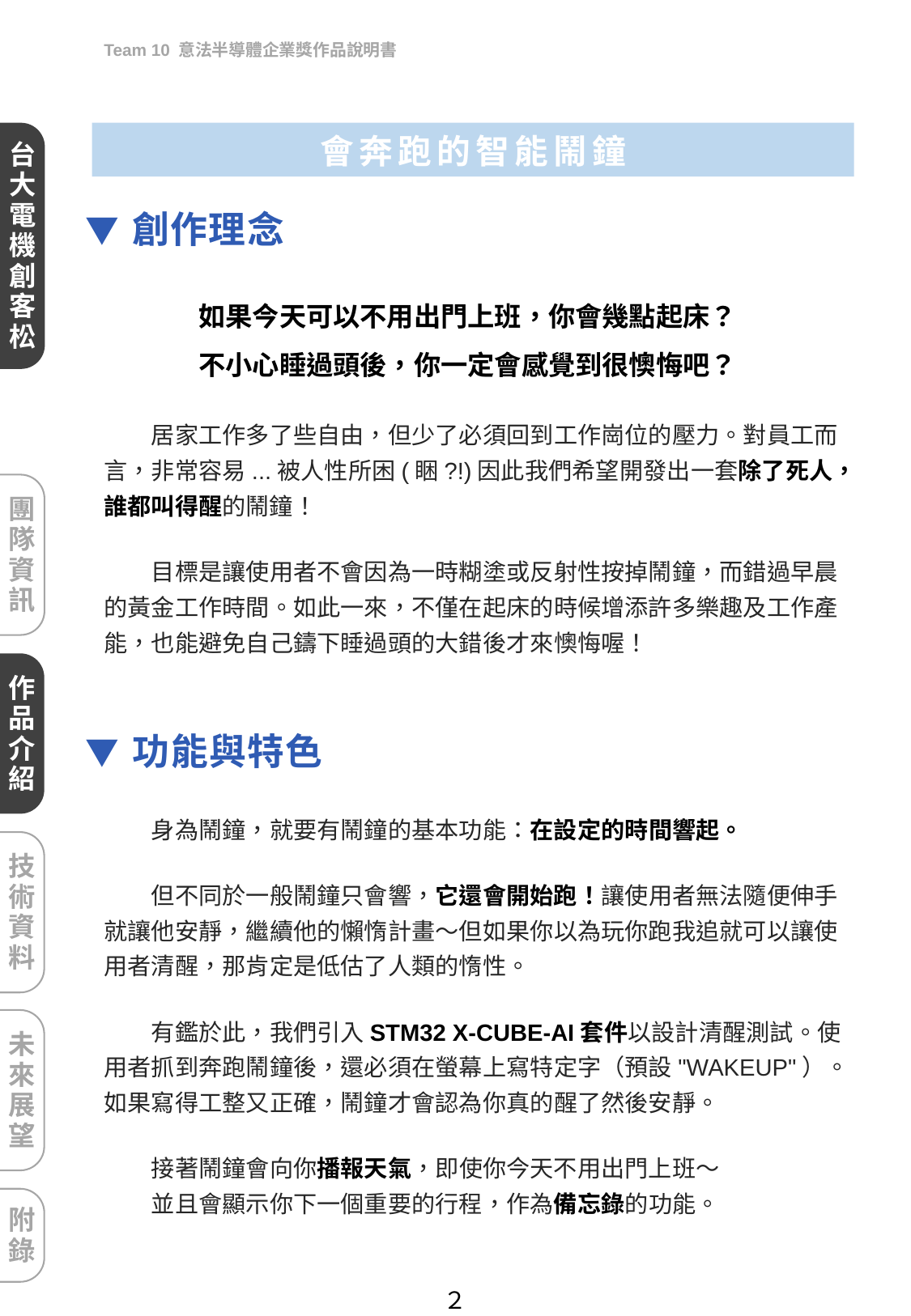

Team 10 意法半導體企業獎作品說明書
會奔跑的智能鬧鐘
▼創作理念
台大電機創客松
如果今天可以不用出門上班，你會幾點起床？
不小心睡過頭後，你一定會感覺到很懊悔吧？
　　居家工作多了些自由，但少了必須回到工作崗位的壓力。對員工而言，非常容易...被人性所困(睏?!)因此我們希望開發出一套除了死人，誰都叫得醒的鬧鐘！
　　目標是讓使用者不會因為一時糊塗或反射性按掉鬧鐘，而錯過早晨的黃金工作時間。如此一來，不僅在起床的時候增添許多樂趣及工作產能，也能避免自己鑄下睡過頭的大錯後才來懊悔喔！
團隊資訊
作品介紹
技術資料
未來展望
附錄
▼功能與特色
　　身為鬧鐘，就要有鬧鐘的基本功能：在設定的時間響起。
　　但不同於一般鬧鐘只會響，它還會開始跑！讓使用者無法隨便伸手就讓他安靜，繼續他的懶惰計畫～但如果你以為玩你跑我追就可以讓使用者清醒，那肯定是低估了人類的惰性。
　　有鑑於此，我們引入STM32 X-CUBE-AI套件以設計清醒測試。使用者抓到奔跑鬧鐘後，還必須在螢幕上寫特定字（預設"WAKEUP"）。如果寫得工整又正確，鬧鐘才會認為你真的醒了然後安靜。
　　接著鬧鐘會向你播報天氣，即使你今天不用出門上班～
　　並且會顯示你下一個重要的行程，作為備忘錄的功能。
２